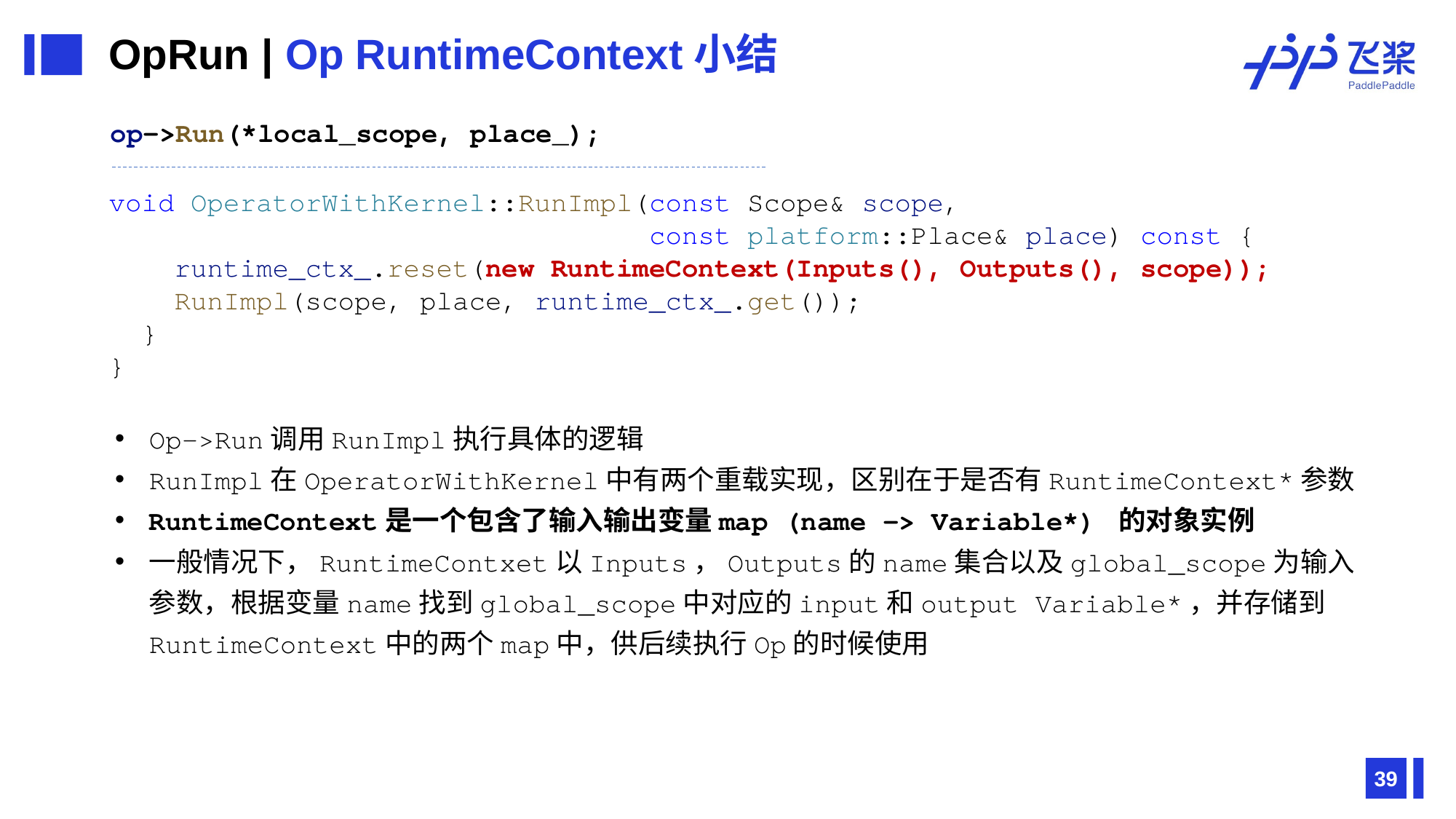

OpRun | Op RuntimeContext小结
op->Run(*local_scope, place_);
void OperatorWithKernel::RunImpl(const Scope& scope,
                                 const platform::Place& place) const {
    runtime_ctx_.reset(new RuntimeContext(Inputs(), Outputs(), scope));
    RunImpl(scope, place, runtime_ctx_.get());
  }
}
Op->Run调用RunImpl执行具体的逻辑
RunImpl在OperatorWithKernel中有两个重载实现，区别在于是否有RuntimeContext*参数
RuntimeContext是一个包含了输入输出变量map (name -> Variable*) 的对象实例
一般情况下，RuntimeContxet以Inputs，Outputs的name集合以及global_scope为输入参数，根据变量name找到global_scope中对应的input和output Variable*，并存储到RuntimeContext中的两个map中，供后续执行Op的时候使用
39